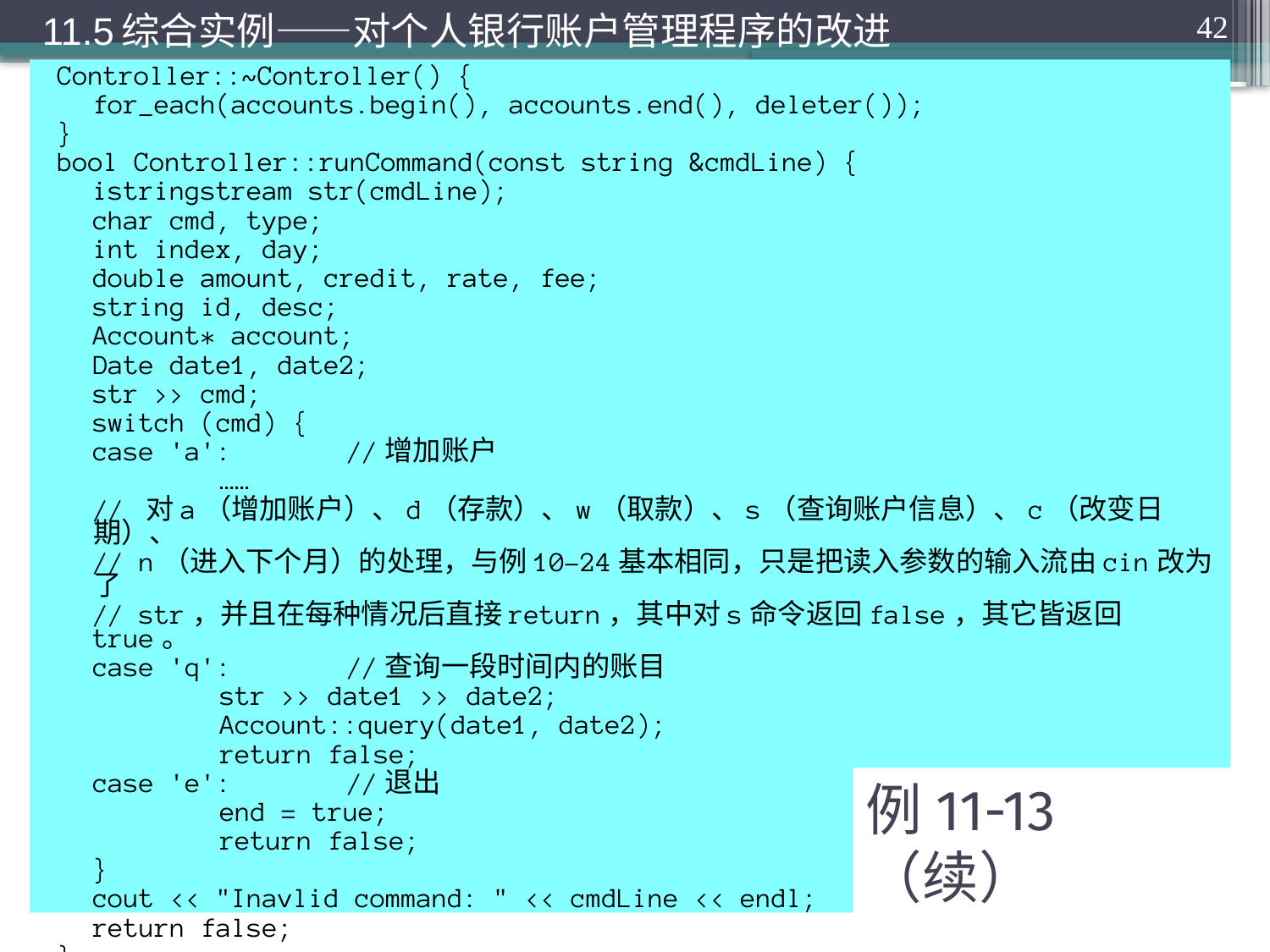

11.5综合实例——对个人银行账户管理程序的改进
42
Controller::~Controller() {
	for_each(accounts.begin(), accounts.end(), deleter());
}
bool Controller::runCommand(const string &cmdLine) {
	istringstream str(cmdLine);
	char cmd, type;
	int index, day;
	double amount, credit, rate, fee;
	string id, desc;
	Account* account;
	Date date1, date2;
	str >> cmd;
	switch (cmd) {
	case 'a':	//增加账户
		……
	// 对a（增加账户）、d（存款）、w（取款）、s（查询账户信息）、c（改变日期）、
	// n（进入下个月）的处理，与例10-24基本相同，只是把读入参数的输入流由cin改为了
	// str，并且在每种情况后直接return，其中对s命令返回false，其它皆返回true。
	case 'q':	//查询一段时间内的账目
		str >> date1 >> date2;
		Account::query(date1, date2);
		return false;
	case 'e':	//退出
		end = true;
		return false;
	}
	cout << "Inavlid command: " << cmdLine << endl;
	return false;
}
# 例11-13（续）